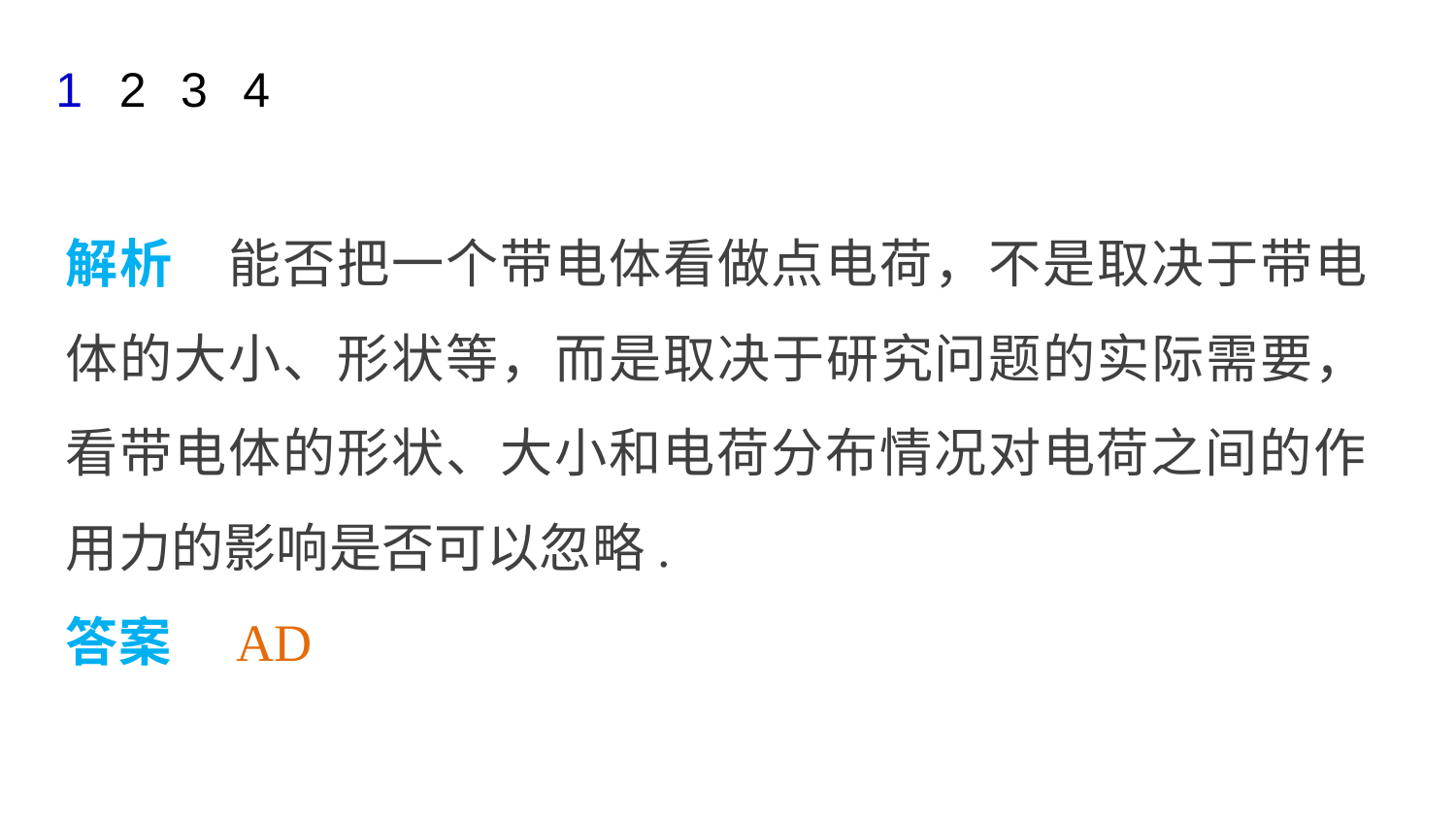

1
2
3
4
解析　能否把一个带电体看做点电荷，不是取决于带电体的大小、形状等，而是取决于研究问题的实际需要，看带电体的形状、大小和电荷分布情况对电荷之间的作用力的影响是否可以忽略.
答案　AD